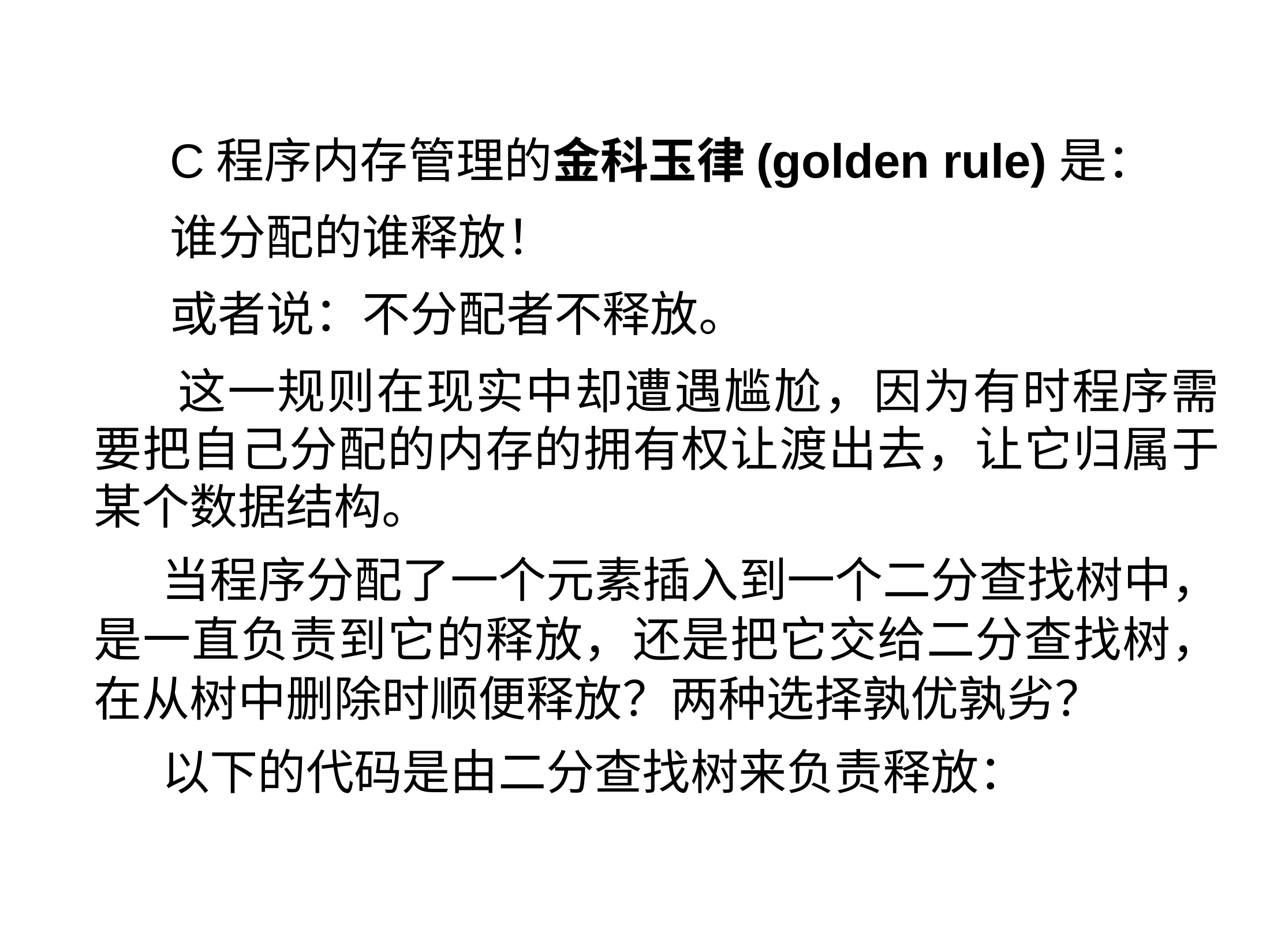

C程序内存管理的金科玉律(golden rule)是：
谁分配的谁释放！
或者说：不分配者不释放。
这一规则在现实中却遭遇尴尬，因为有时程序需要把自己分配的内存的拥有权让渡出去，让它归属于某个数据结构。
当程序分配了一个元素插入到一个二分查找树中，是一直负责到它的释放，还是把它交给二分查找树，在从树中删除时顺便释放？两种选择孰优孰劣？
以下的代码是由二分查找树来负责释放：